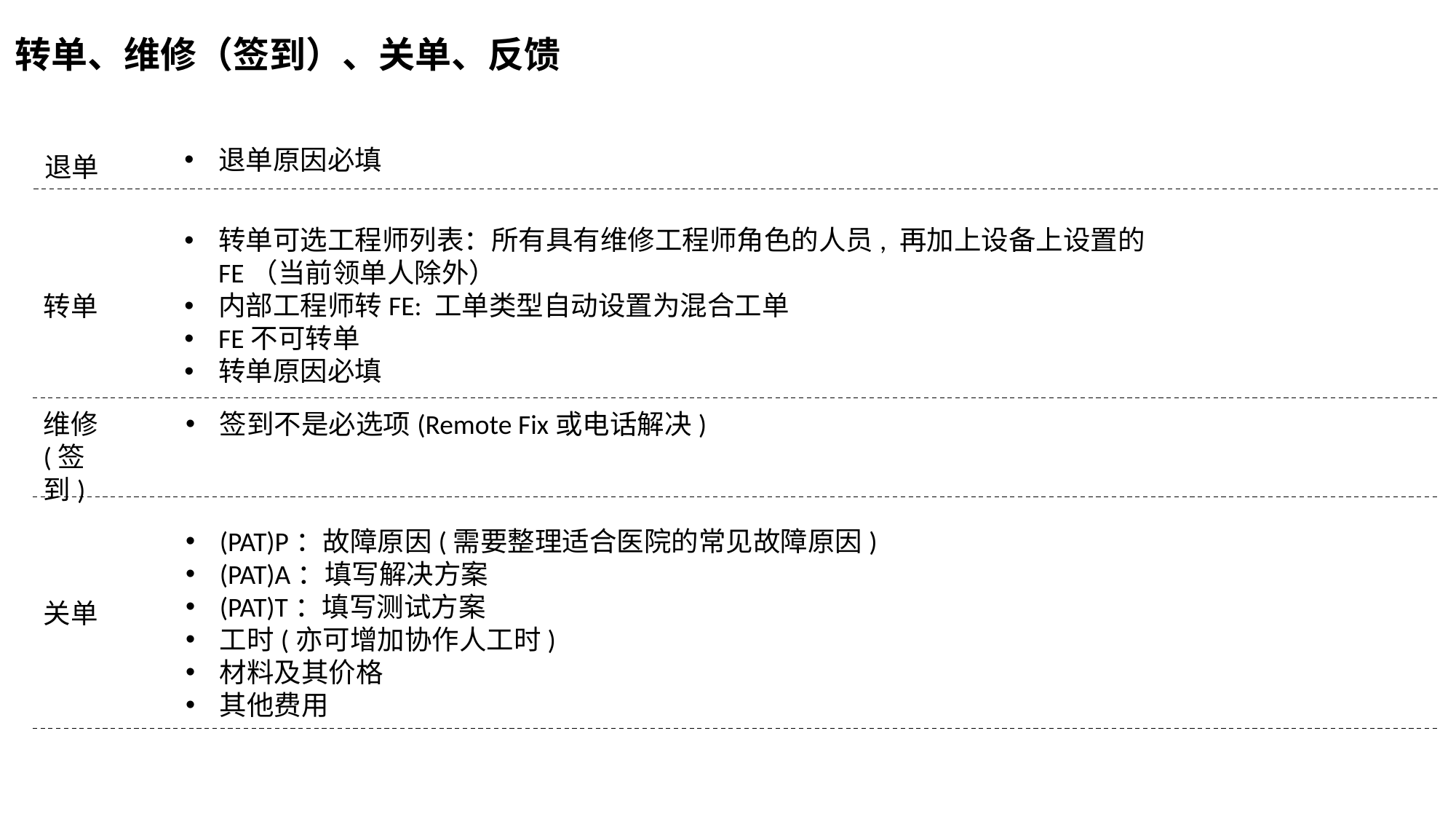

转单、维修（签到）、关单、反馈
退单原因必填
退单
转单可选工程师列表：所有具有维修工程师角色的人员, 再加上设备上设置的FE（当前领单人除外）
内部工程师转FE: 工单类型自动设置为混合工单
FE不可转单
转单原因必填
转单
维修
(签到)
签到不是必选项(Remote Fix或电话解决)

(PAT)P：故障原因(需要整理适合医院的常见故障原因)
(PAT)A：填写解决方案
(PAT)T：填写测试方案
工时(亦可增加协作人工时)
材料及其价格
其他费用
关单